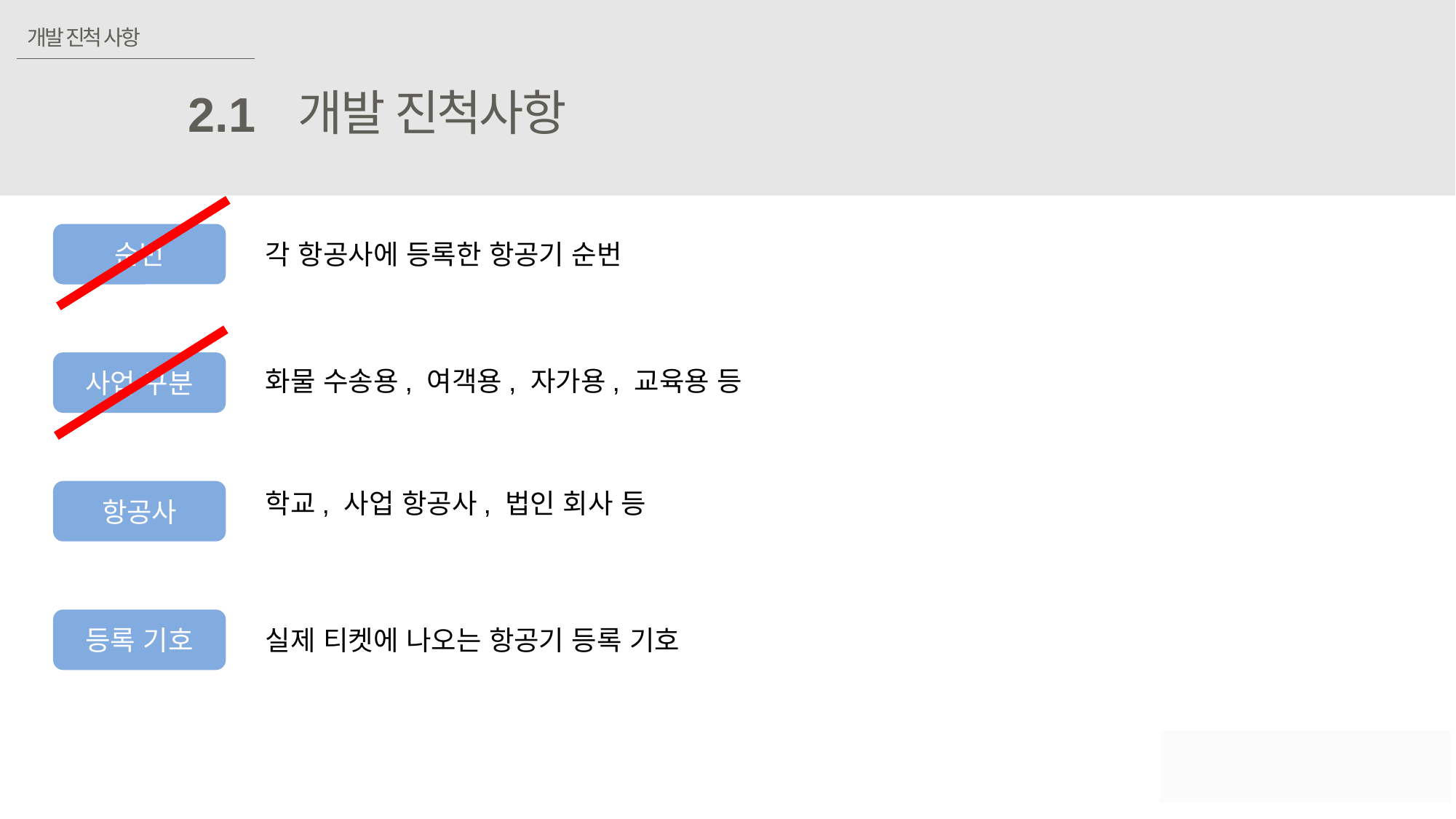

개발 진척 사항
개발 진척사항
2.1
순번
각 항공사에 등록한 항공기 순번
사업 구분
화물 수송용, 여객용, 자가용, 교육용 등
항공사
학교, 사업 항공사, 법인 회사 등
등록 기호
실제 티켓에 나오는 항공기 등록 기호